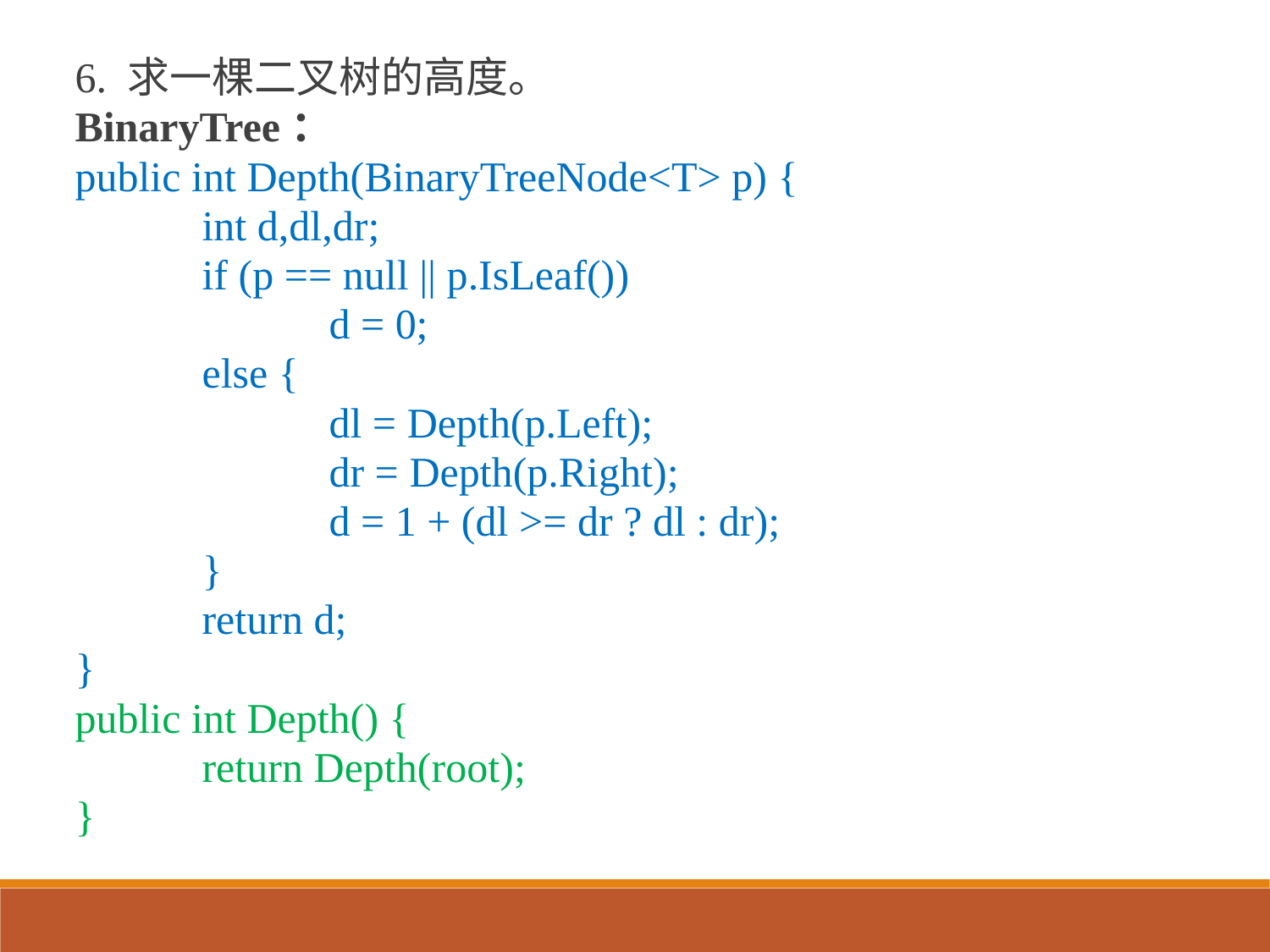

6. 求一棵二叉树的高度。
BinaryTree：
public int Depth(BinaryTreeNode<T> p) {
	int d,dl,dr;
	if (p == null || p.IsLeaf())
		d = 0;
	else {
		dl = Depth(p.Left);
		dr = Depth(p.Right);
		d = 1 + (dl >= dr ? dl : dr);
	}
	return d;
}
public int Depth() {
	return Depth(root);
}